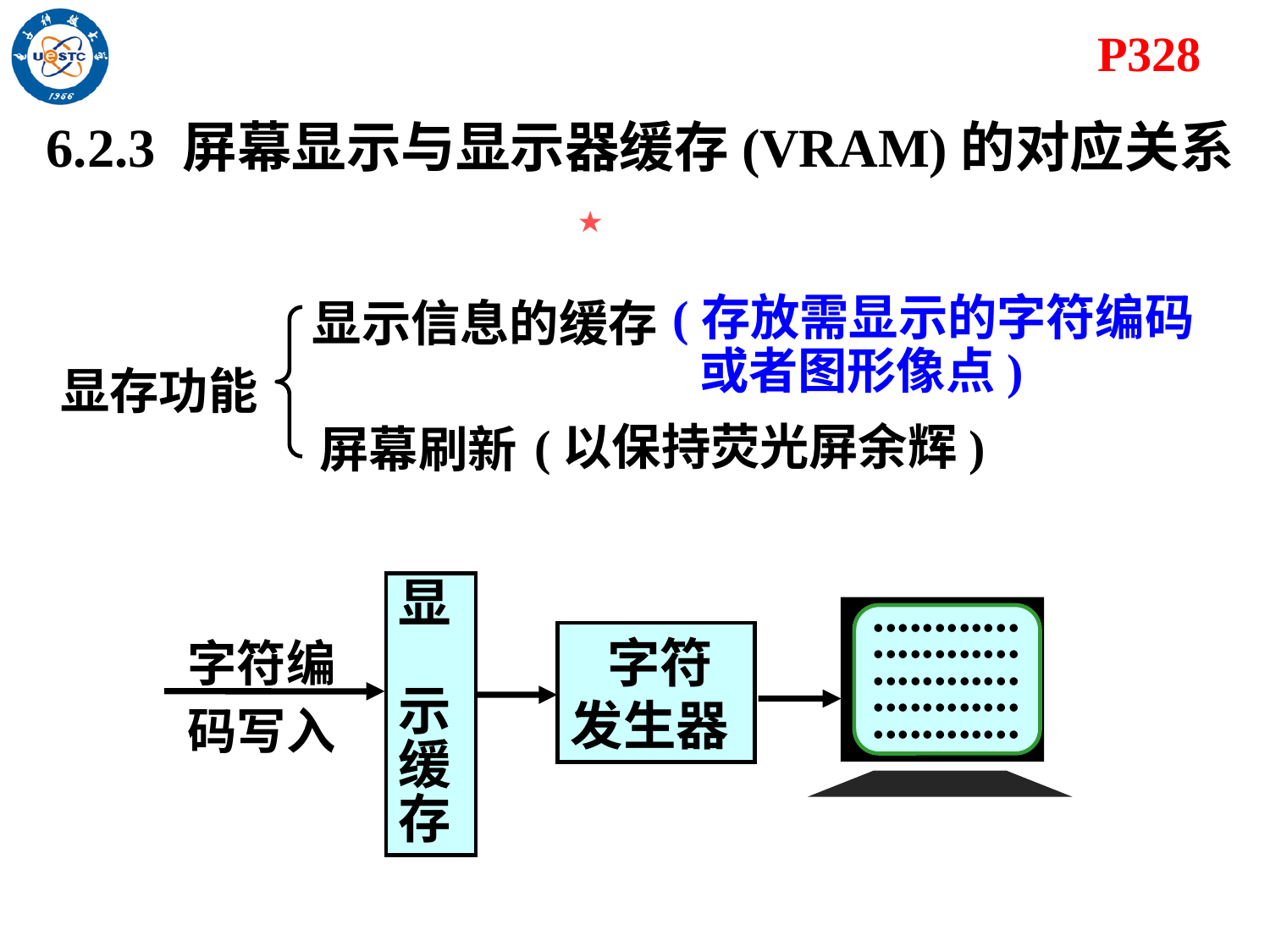

P328
6.2.3 屏幕显示与显示器缓存(VRAM)的对应关系
★
显示信息的缓存
(存放需显示的字符编码或者图形像点)

显存功能
(以保持荧光屏余辉)
屏幕刷新
显
示
缓
存

............................................................
字符编码写入
  字符
发生器